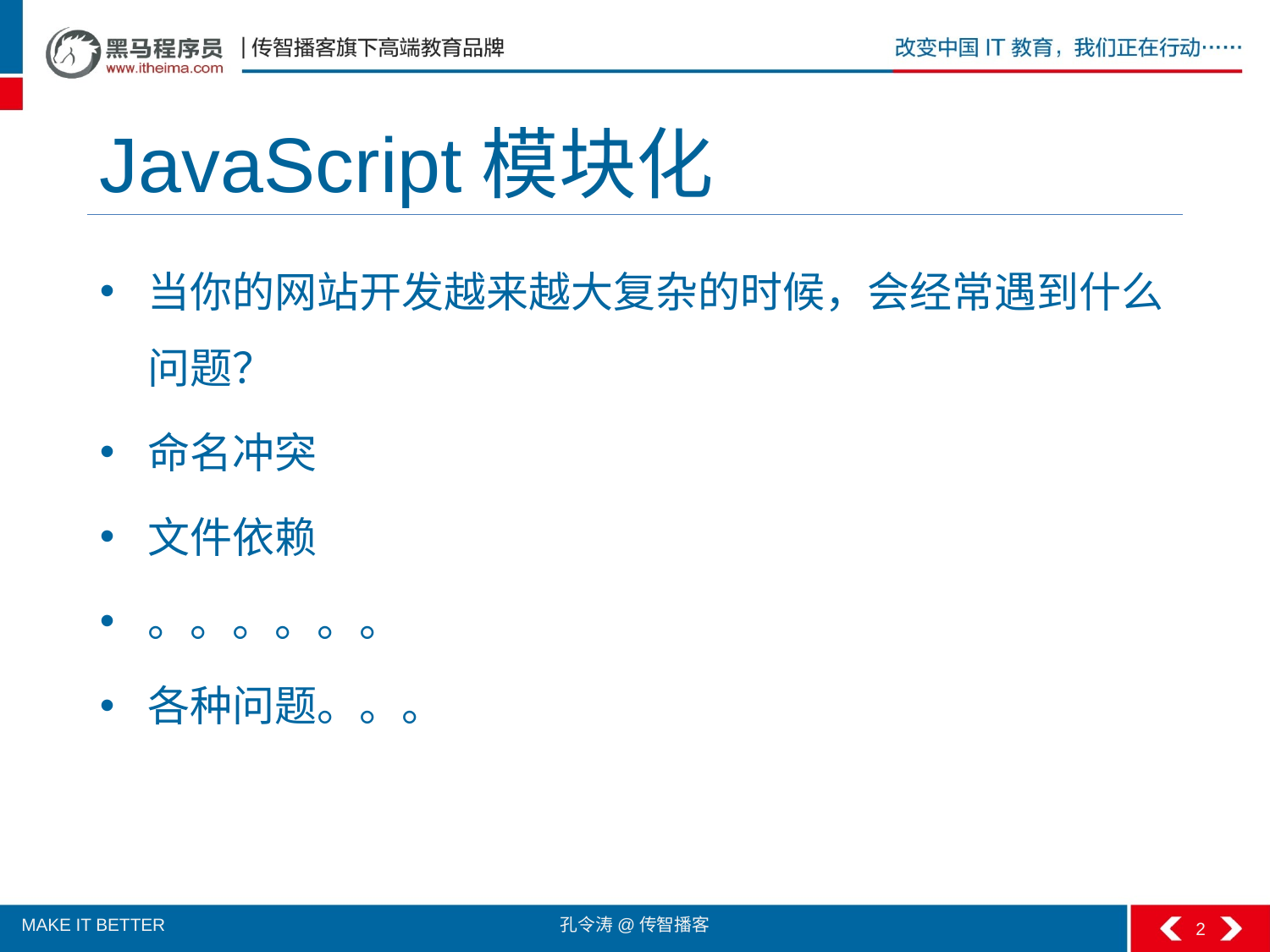

# JavaScript模块化
当你的网站开发越来越大复杂的时候，会经常遇到什么问题？
命名冲突
文件依赖
。。。。。。
各种问题。。。
2
孔令涛@传智播客
MAKE IT BETTER